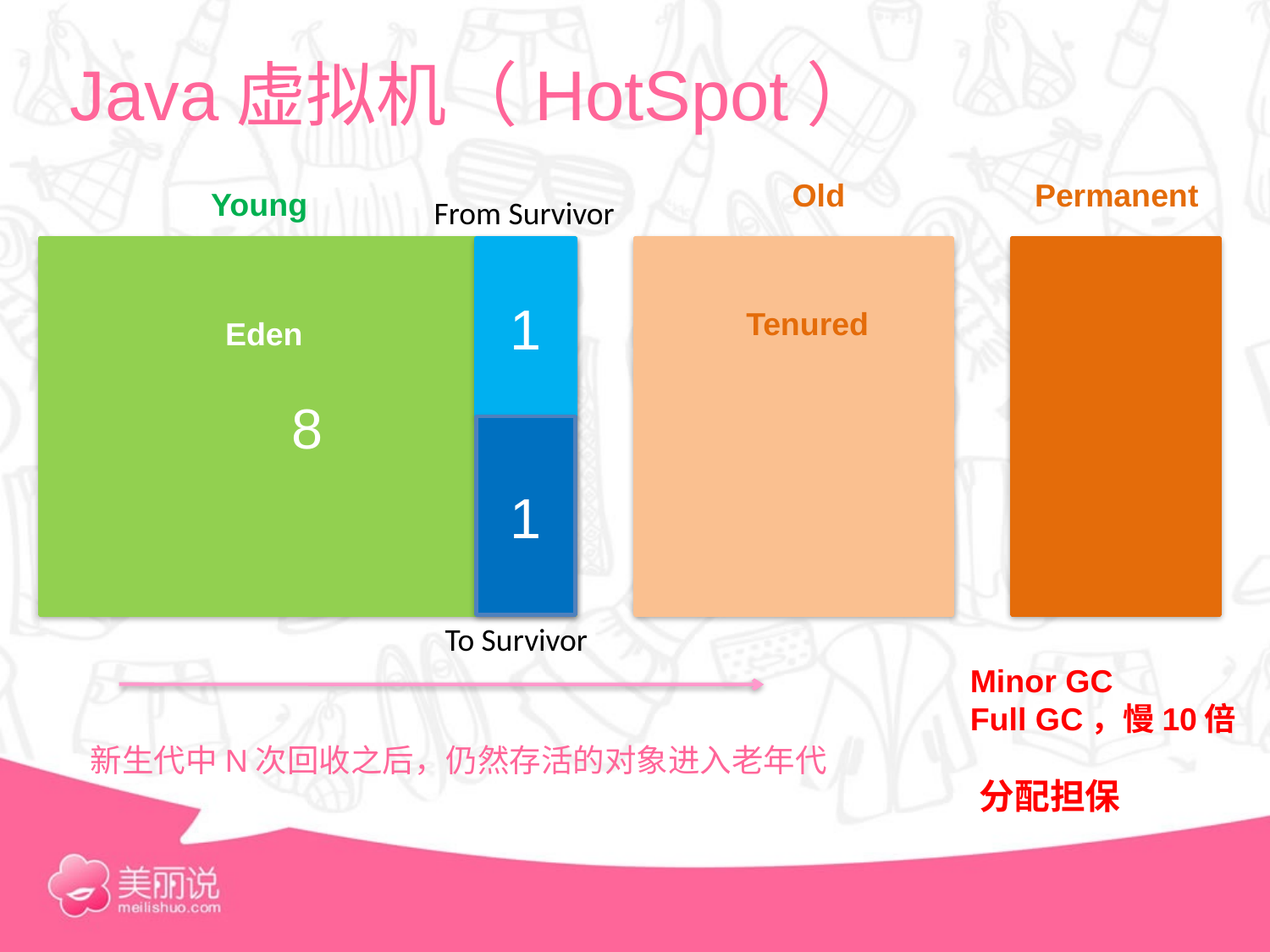

# Java虚拟机（HotSpot）
Old
Permanent
Young
From Survivor
8
1

Tenured
Eden
1
To Survivor
Minor GC
Full GC，慢10倍
新生代中N次回收之后，仍然存活的对象进入老年代
分配担保